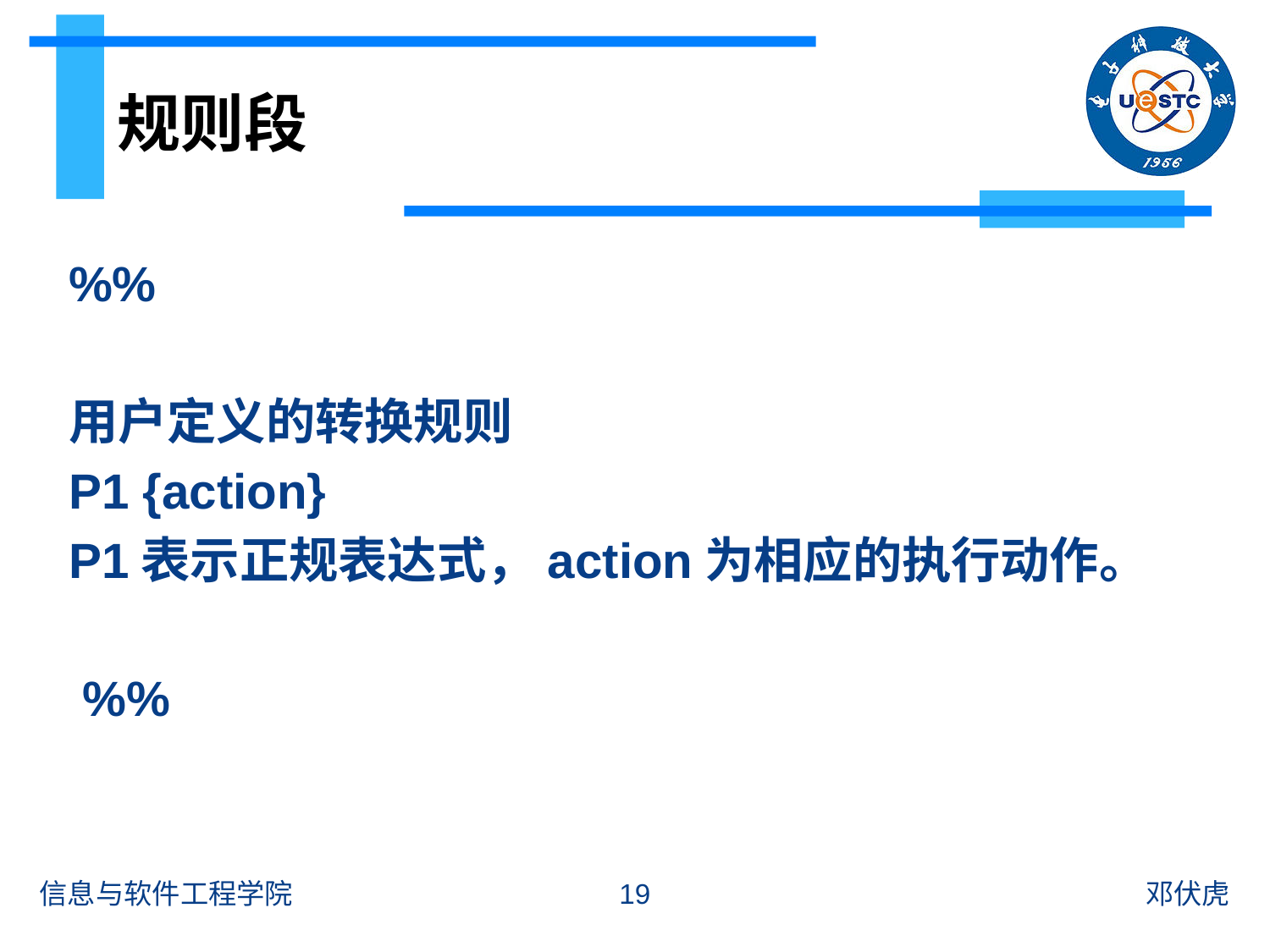

# 规则段
%%

用户定义的转换规则
P1 {action}
P1表示正规表达式，action为相应的执行动作。

 %%
19
信息与软件工程学院
邓伏虎